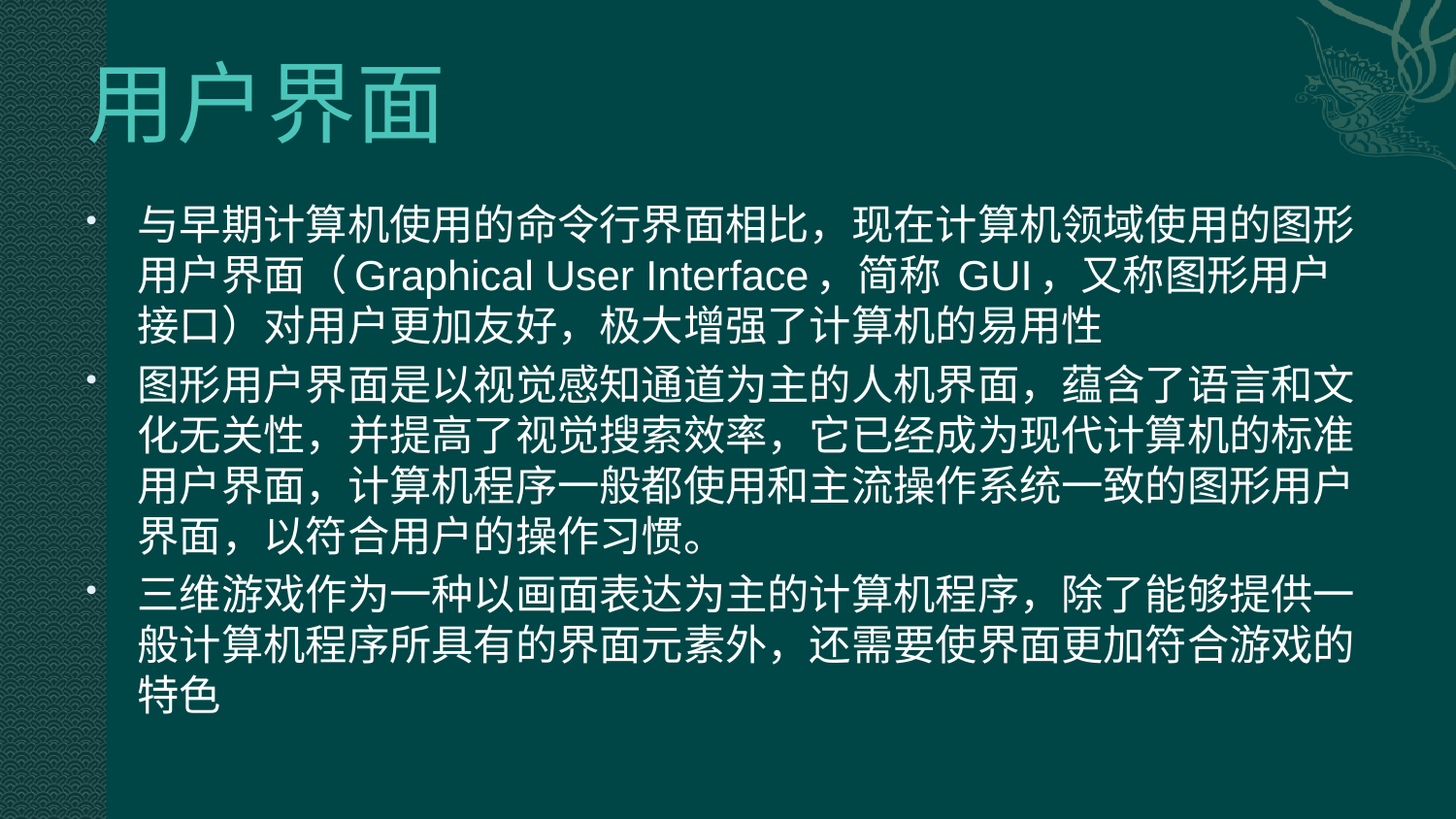

# 用户界面
与早期计算机使用的命令行界面相比，现在计算机领域使用的图形用户界面（Graphical User Interface，简称 GUI，又称图形用户接口）对用户更加友好，极大增强了计算机的易用性
图形用户界面是以视觉感知通道为主的人机界面，蕴含了语言和文化无关性，并提高了视觉搜索效率，它已经成为现代计算机的标准用户界面，计算机程序一般都使用和主流操作系统一致的图形用户界面，以符合用户的操作习惯。
三维游戏作为一种以画面表达为主的计算机程序，除了能够提供一般计算机程序所具有的界面元素外，还需要使界面更加符合游戏的特色